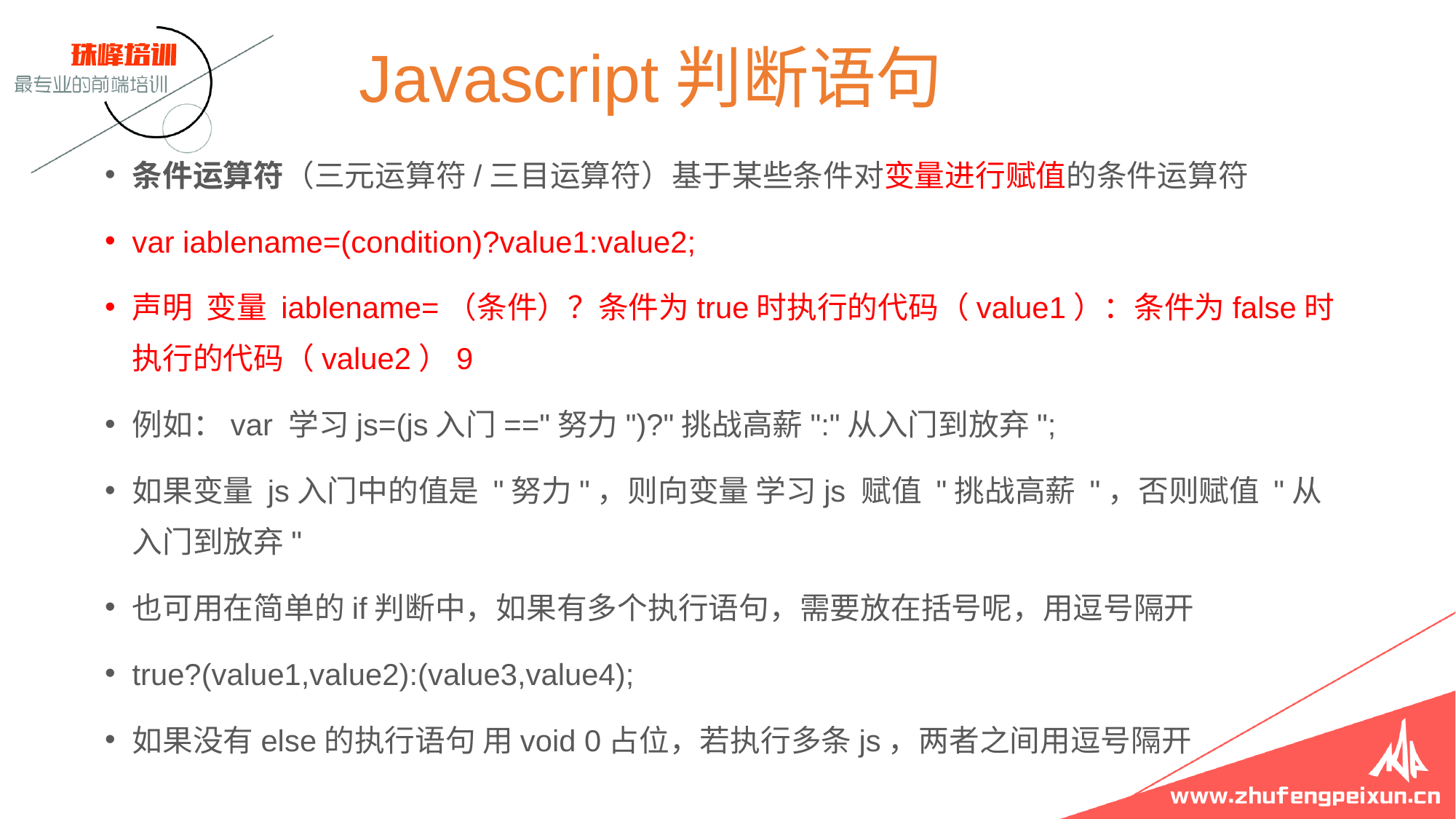

# Javascript判断语句
条件运算符（三元运算符/三目运算符）基于某些条件对变量进行赋值的条件运算符
var iablename=(condition)?value1:value2;
声明  变量 iablename=（条件）？条件为true时执行的代码（value1）：条件为false时执行的代码（value2）9
例如：var 学习js=(js入门=="努力")?"挑战高薪":"从入门到放弃";
如果变量 js入门中的值是 "努力"，则向变量 学习js 赋值 "挑战高薪 "，否则赋值 "从入门到放弃"
也可用在简单的if判断中，如果有多个执行语句，需要放在括号呢，用逗号隔开
true?(value1,value2):(value3,value4);
如果没有else的执行语句 用void 0占位，若执行多条js，两者之间用逗号隔开